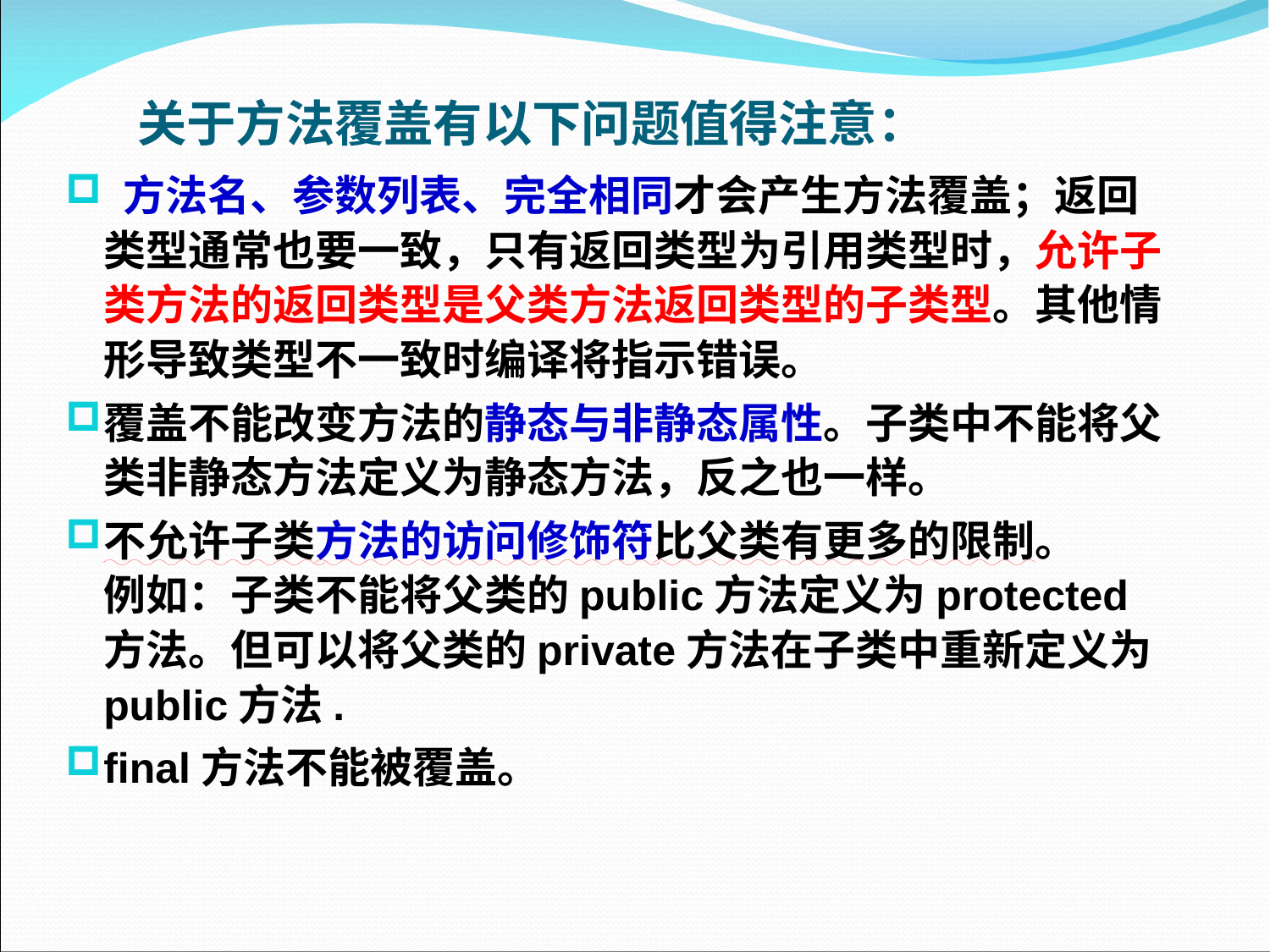

# 关于方法覆盖有以下问题值得注意：
 方法名、参数列表、完全相同才会产生方法覆盖；返回类型通常也要一致，只有返回类型为引用类型时，允许子类方法的返回类型是父类方法返回类型的子类型。其他情形导致类型不一致时编译将指示错误。
覆盖不能改变方法的静态与非静态属性。子类中不能将父类非静态方法定义为静态方法，反之也一样。
不允许子类方法的访问修饰符比父类有更多的限制。
例如：子类不能将父类的public方法定义为protected方法。但可以将父类的private方法在子类中重新定义为public方法.
final方法不能被覆盖。